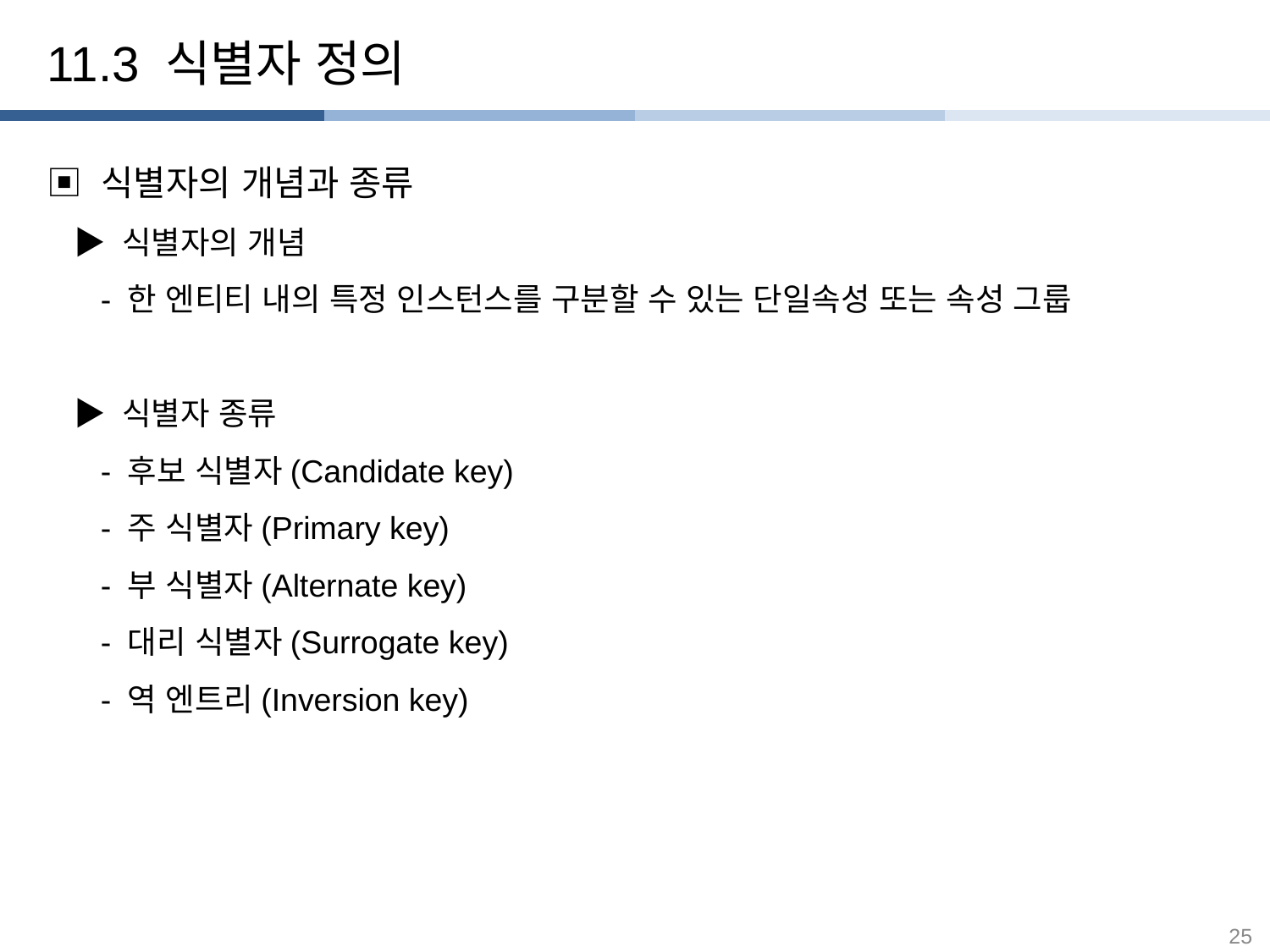

11.3 식별자 정의
▣ 식별자의 개념과 종류
   ▶ 식별자의 개념
      - 한 엔티티 내의 특정 인스턴스를 구분할 수 있는 단일속성 또는 속성 그룹

   ▶ 식별자 종류
      - 후보 식별자(Candidate key)
      - 주 식별자(Primary key)
      - 부 식별자(Alternate key)
      - 대리 식별자(Surrogate key)
      - 역 엔트리(Inversion key)
25